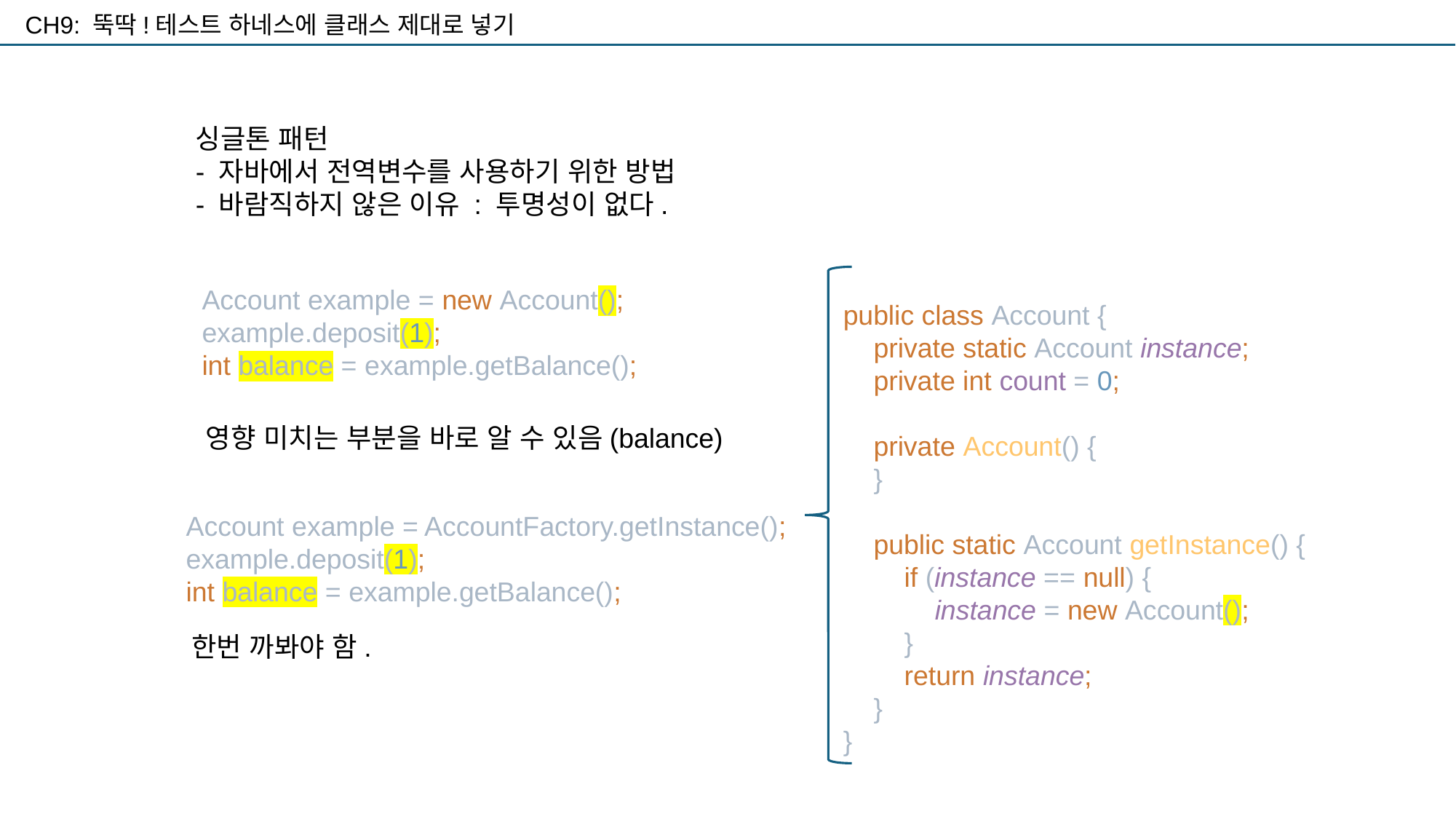

CH9: 뚝딱!테스트 하네스에 클래스 제대로 넣기
싱글톤 패턴
- 자바에서 전역변수를 사용하기 위한 방법
- 바람직하지 않은 이유 : 투명성이 없다.

    Account example = new Account();
    example.deposit(1);
    int balance = example.getBalance();
public class Account {
    private static Account instance;
    private int count = 0;
    private Account() {
    }
    public static Account getInstance() {
        if (instance == null) {
            instance = new Account();
        }
        return instance;
    }
}
영향 미치는 부분을 바로 알 수 있음(balance)
Account example = AccountFactory.getInstance();
example.deposit(1);
int balance = example.getBalance();
한번 까봐야 함.